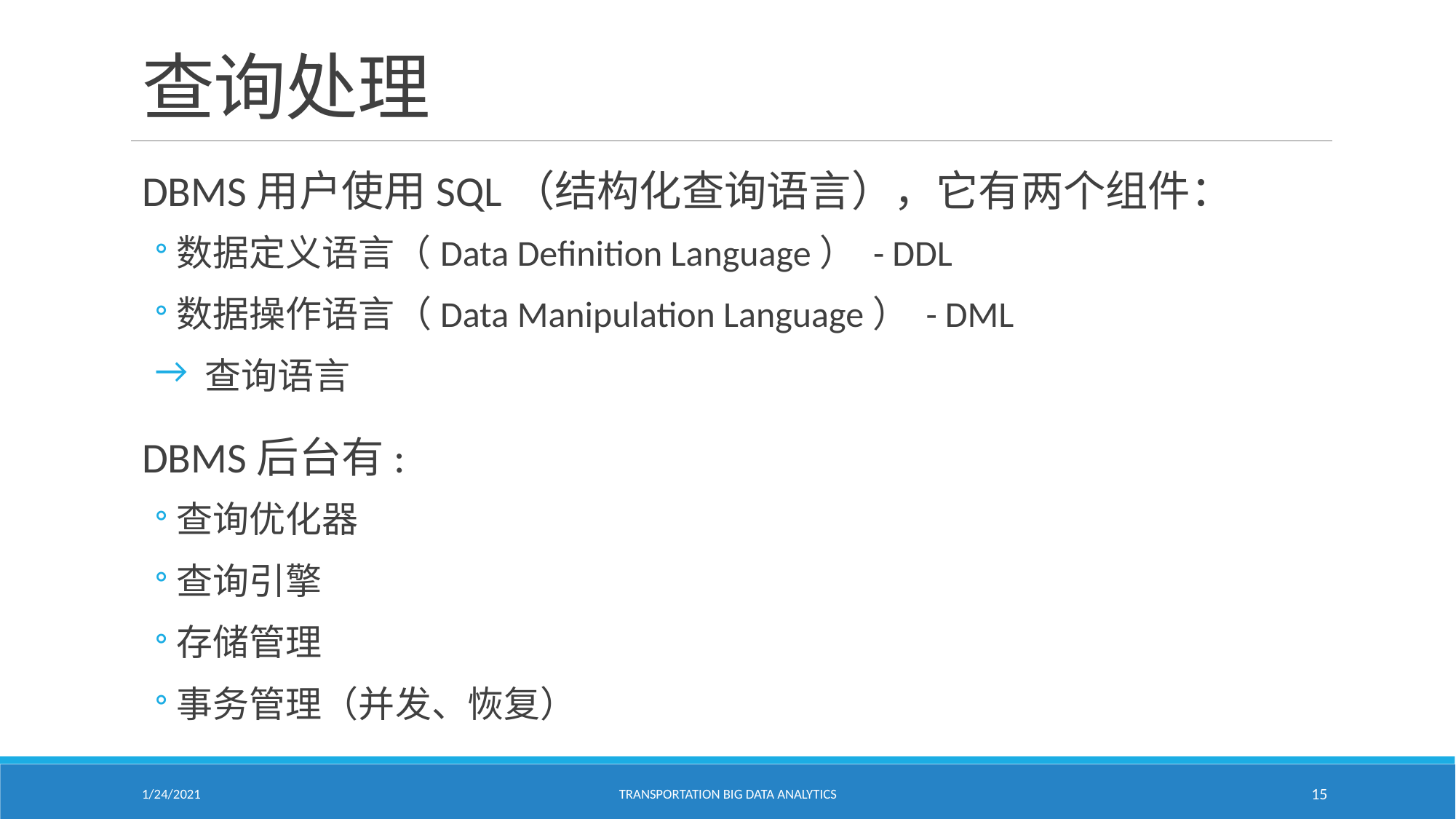

# 查询处理
DBMS用户使用SQL（结构化查询语言），它有两个组件：
数据定义语言（Data Definition Language） - DDL
数据操作语言（Data Manipulation Language） - DML
 查询语言
DBMS后台有:
查询优化器
查询引擎
存储管理
事务管理（并发、恢复）
1/24/2021
Transportation Big Data Analytics
15